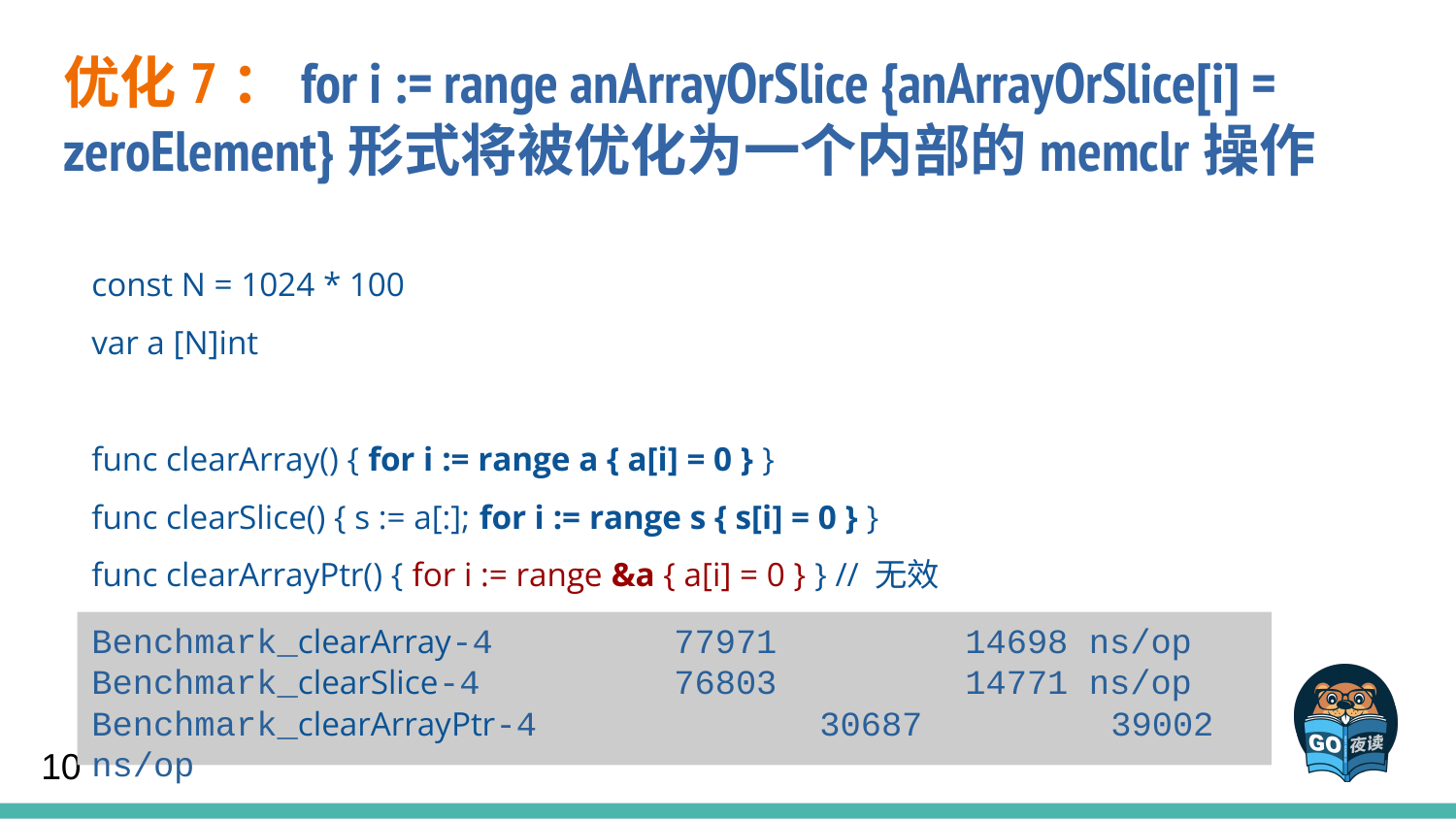

优化7：for i := range anArrayOrSlice {anArrayOrSlice[i] = zeroElement}形式将被优化为一个内部的memclr操作
const N = 1024 * 100
var a [N]int

func clearArray() { for i := range a { a[i] = 0 } }
func clearSlice() { s := a[:]; for i := range s { s[i] = 0 } }
func clearArrayPtr() { for i := range &a { a[i] = 0 } } // 无效
Benchmark_clearArray-4 		77971     	14698 ns/op
Benchmark_clearSlice-4  		76803     	14771 ns/op
Benchmark_clearArrayPtr-4		30687     	39002 ns/op
10